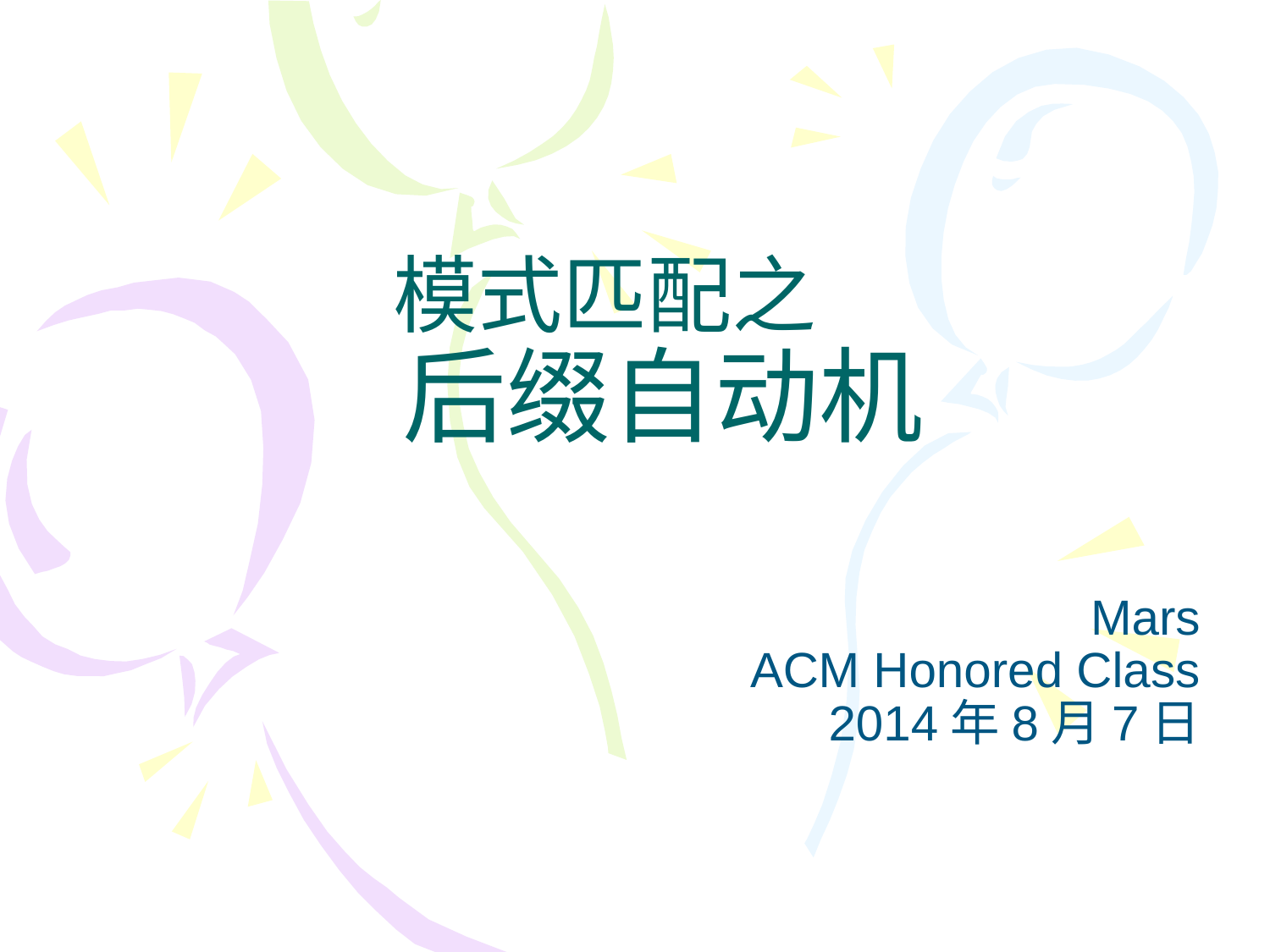

# 模式匹配之 后缀自动机
Mars
ACM Honored Class
2014年8月7日